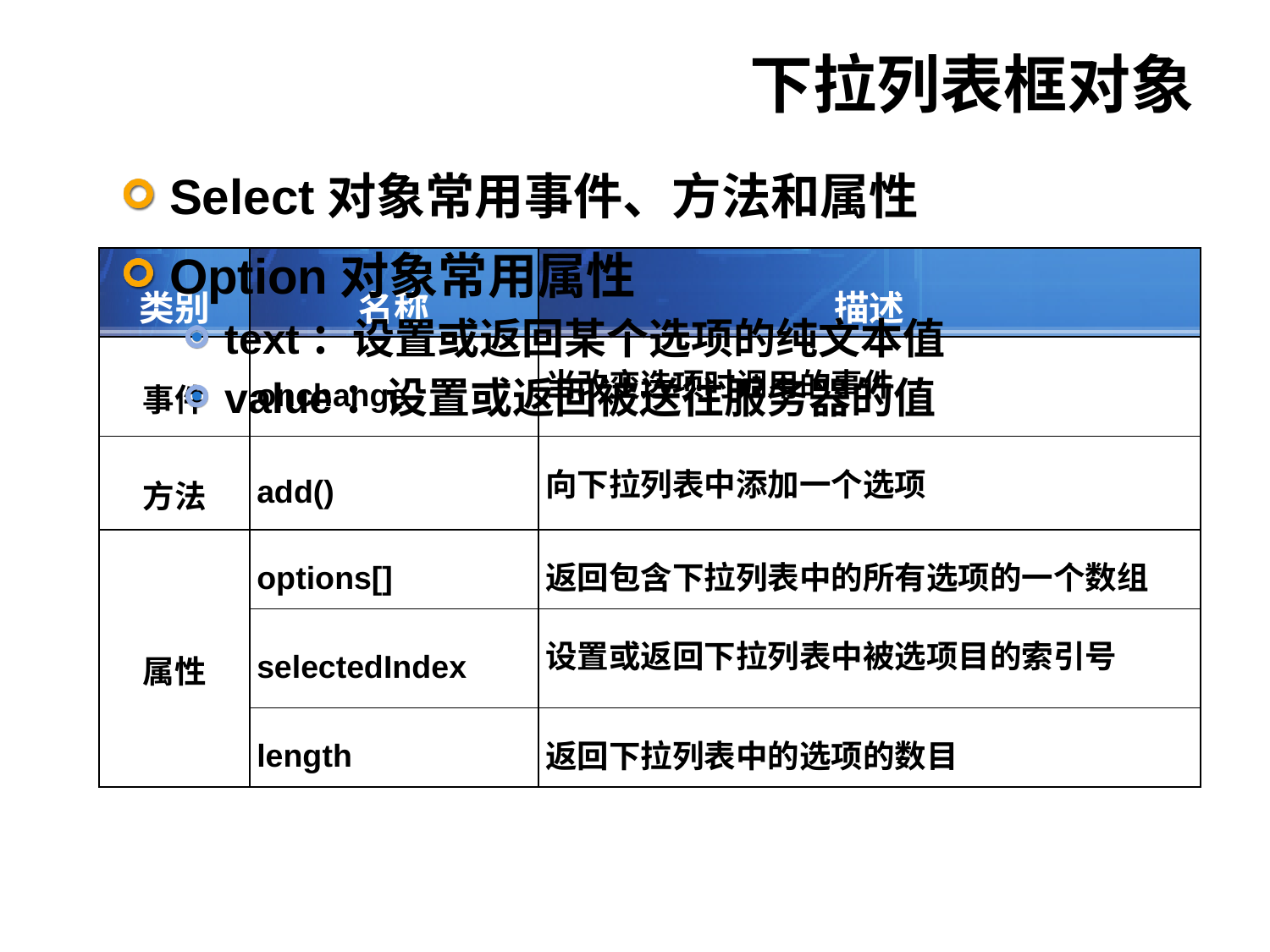

# 下拉列表框对象
Select对象常用事件、方法和属性
Option对象常用属性
text：设置或返回某个选项的纯文本值
value：设置或返回被送往服务器的值

| 类别 | 名称 | 描述 |
| --- | --- | --- |
| 事件 | onchange | 当改变选项时调用的事件 |
| 方法 | add() | 向下拉列表中添加一个选项 |
| 属性 | options[] | 返回包含下拉列表中的所有选项的一个数组 |
|  | selectedIndex | 设置或返回下拉列表中被选项目的索引号 |
|  | length | 返回下拉列表中的选项的数目 |